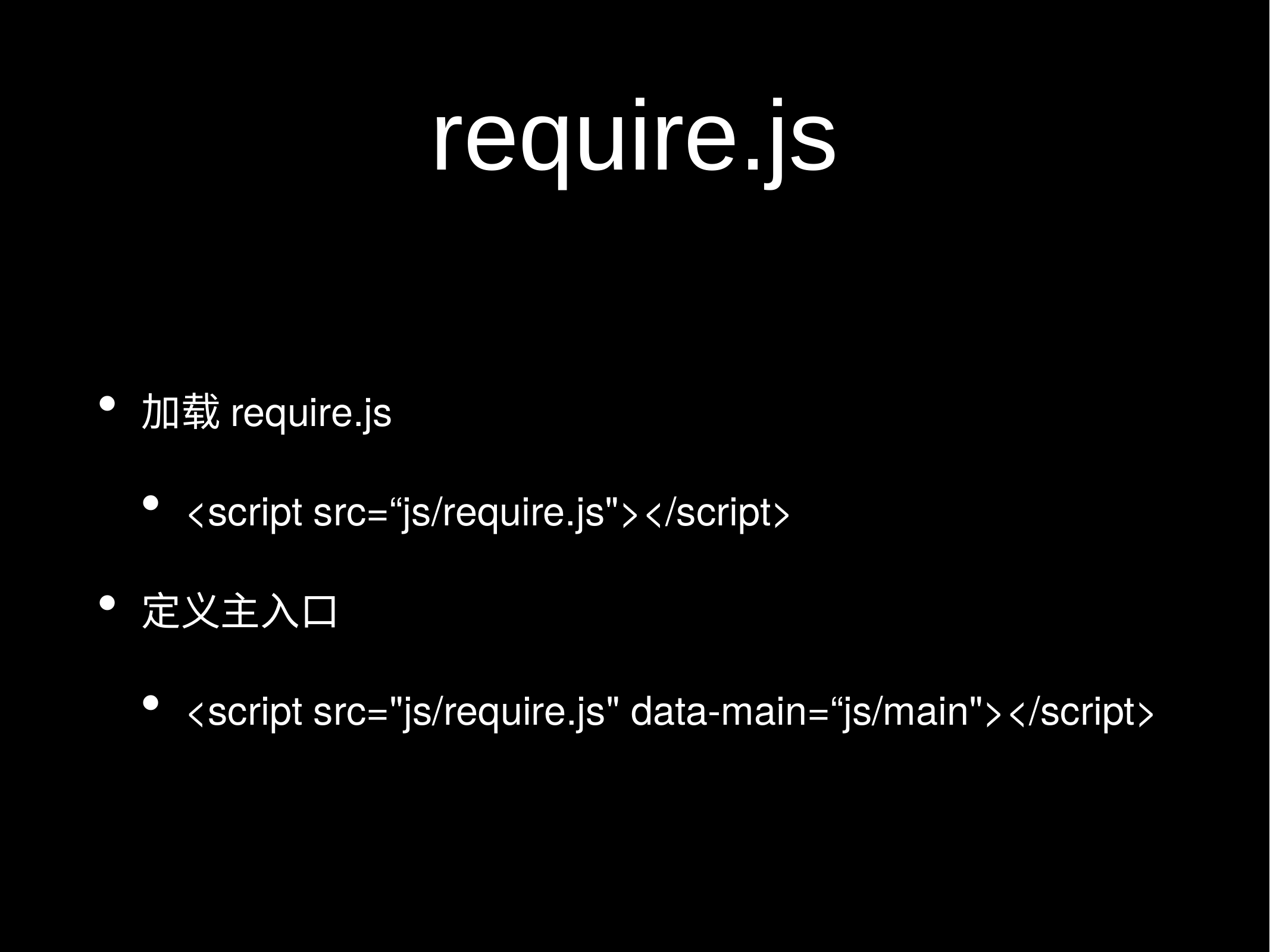

# require.js
加载require.js
<script src=“js/require.js"></script>
定义主入口
<script src="js/require.js" data-main=“js/main"></script>